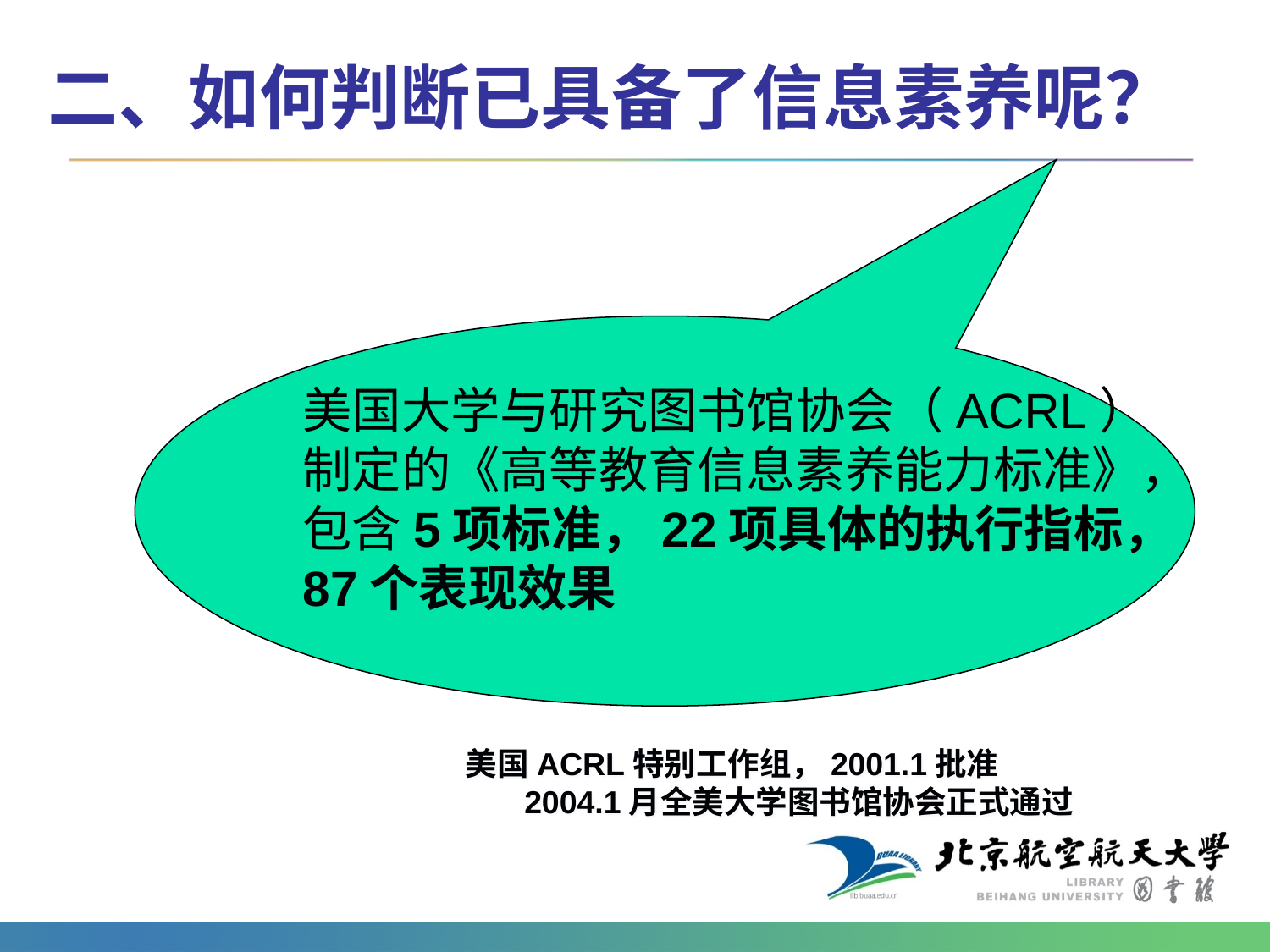

# 二、如何判断已具备了信息素养呢？
美国大学与研究图书馆协会（ACRL）
制定的《高等教育信息素养能力标准》，
包含5项标准，22项具体的执行指标，
87个表现效果
美国ACRL特别工作组，2001.1批准
               2004.1月全美大学图书馆协会正式通过